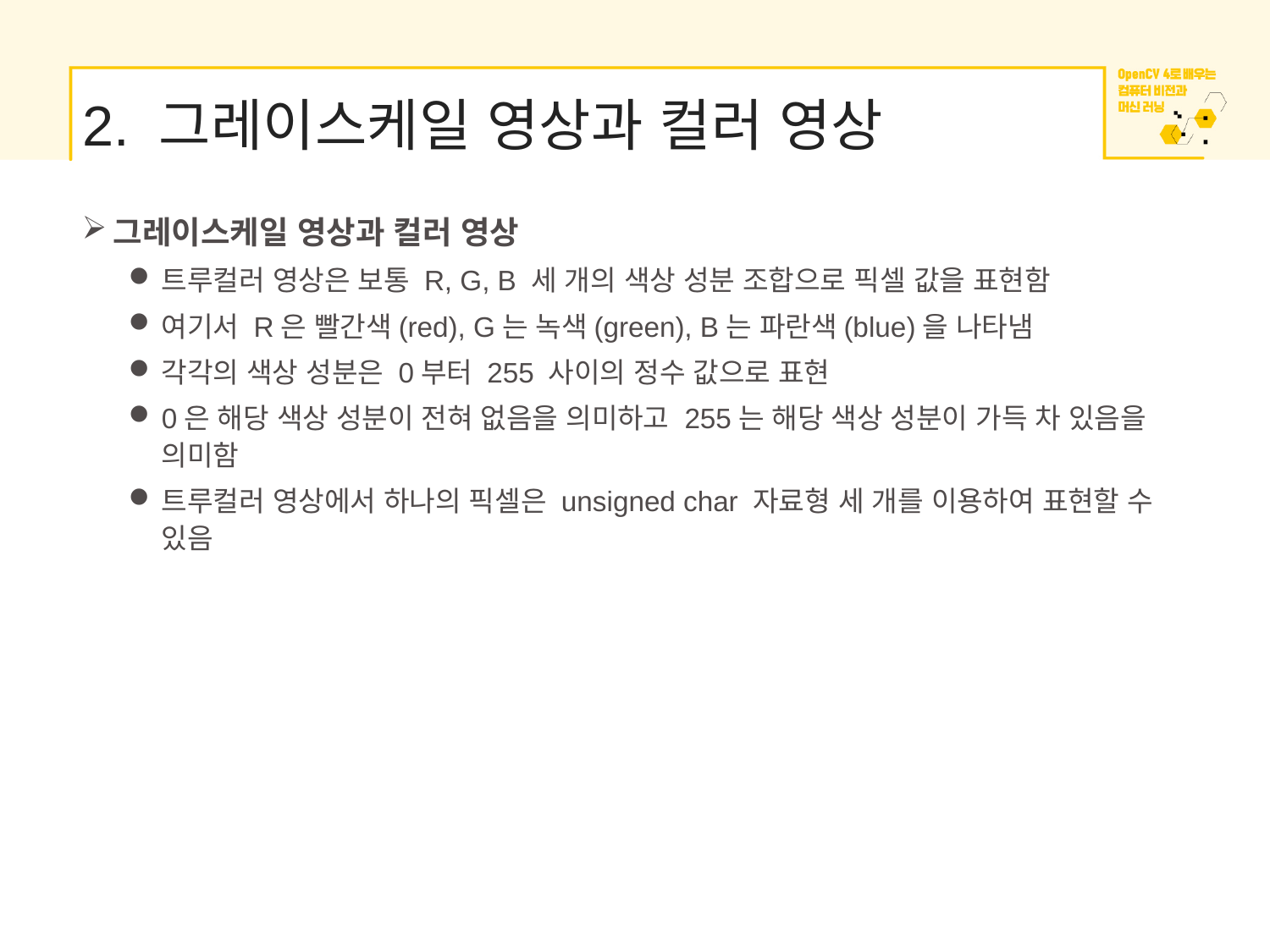

# 2. 그레이스케일 영상과 컬러 영상
그레이스케일 영상과 컬러 영상
트루컬러 영상은 보통 R, G, B 세 개의 색상 성분 조합으로 픽셀 값을 표현함
여기서 R은 빨간색(red), G는 녹색(green), B는 파란색(blue)을 나타냄
각각의 색상 성분은 0부터 255 사이의 정수 값으로 표현
0은 해당 색상 성분이 전혀 없음을 의미하고 255는 해당 색상 성분이 가득 차 있음을 의미함
트루컬러 영상에서 하나의 픽셀은 unsigned char 자료형 세 개를 이용하여 표현할 수 있음